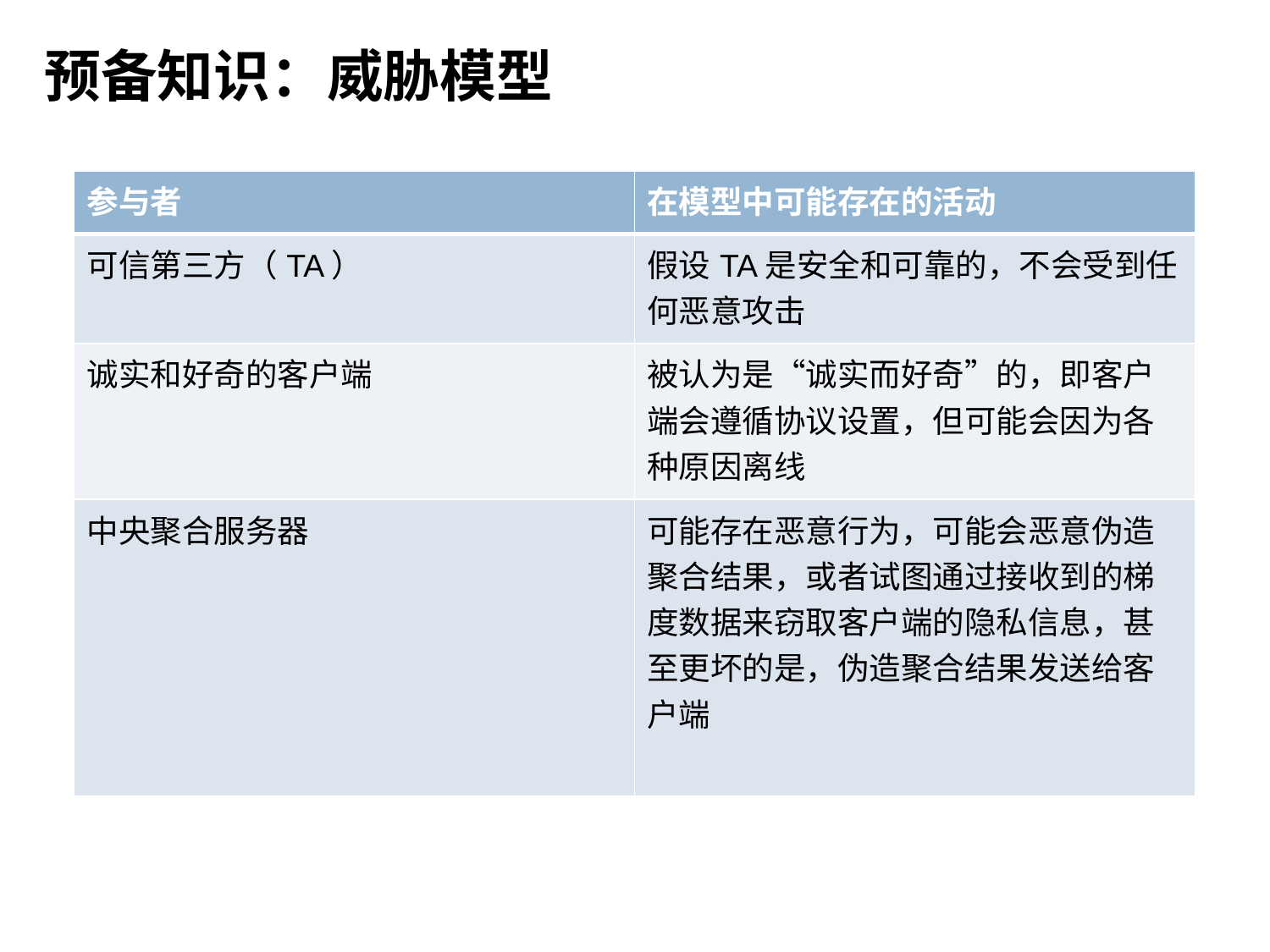

# 预备知识：威胁模型
7
| 参与者 | 在模型中可能存在的活动 |
| --- | --- |
| 可信第三方（TA） | 假设TA是安全和可靠的，不会受到任何恶意攻击 |
| 诚实和好奇的客户端 | 被认为是“诚实而好奇”的，即客户端会遵循协议设置，但可能会因为各种原因离线 |
| 中央聚合服务器 | 可能存在恶意行为，可能会恶意伪造聚合结果，或者试图通过接收到的梯度数据来窃取客户端的隐私信息，甚至更坏的是，伪造聚合结果发送给客户端 |